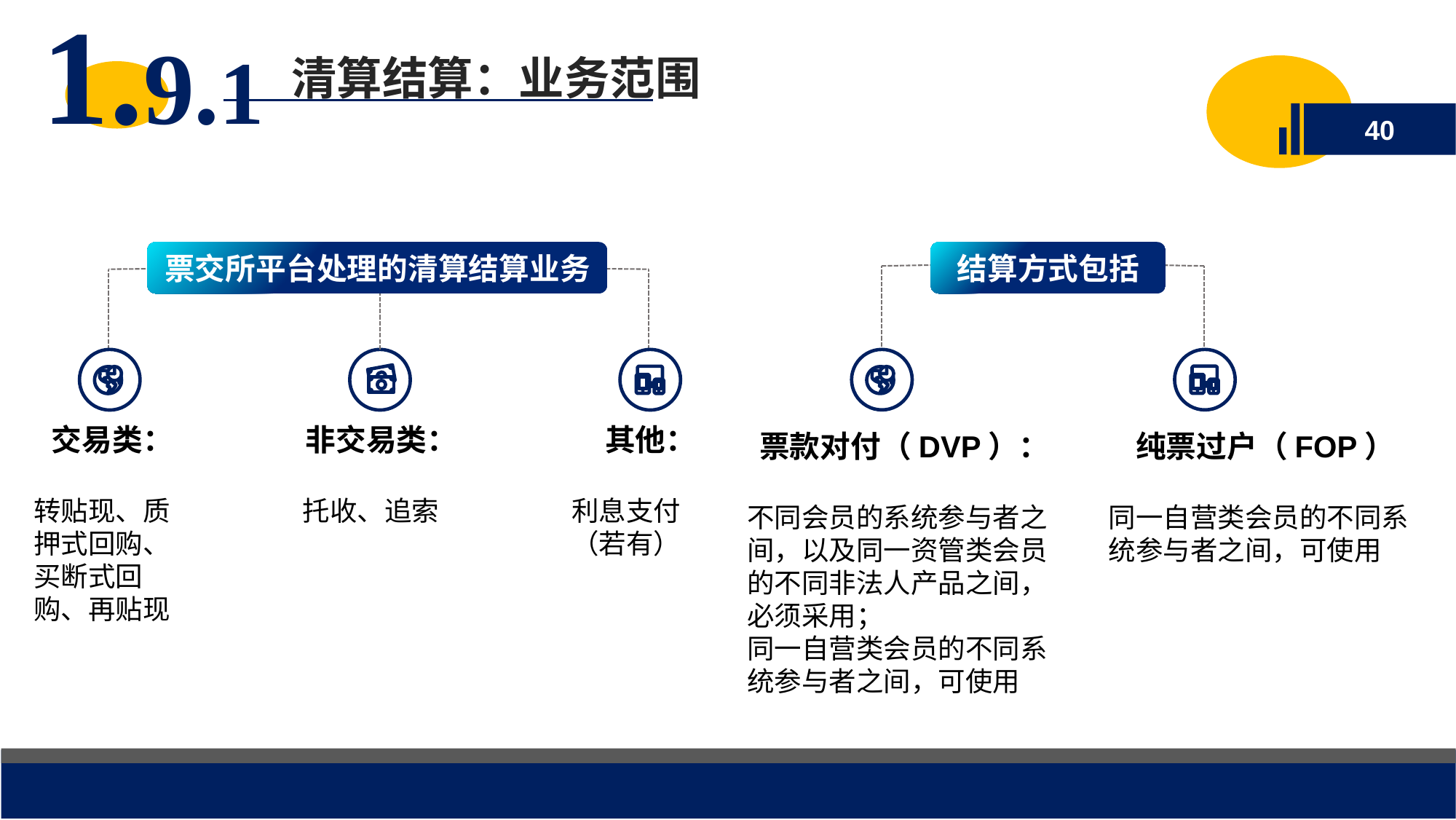

1.9.1

清算结算：业务范围

40

票交所平台处理的清算结算业务
结算方式包括

票款对付（DVP）：

不同会员的系统参与者之间，以及同一资管类会员的不同非法人产品之间，必须采用；
同一自营类会员的不同系统参与者之间，可使用
纯票过户（FOP）

同一自营类会员的不同系统参与者之间，可使用
交易类：

转贴现、质押式回购、买断式回购、再贴现
非交易类：

托收、追索

其他：

利息支付（若有）